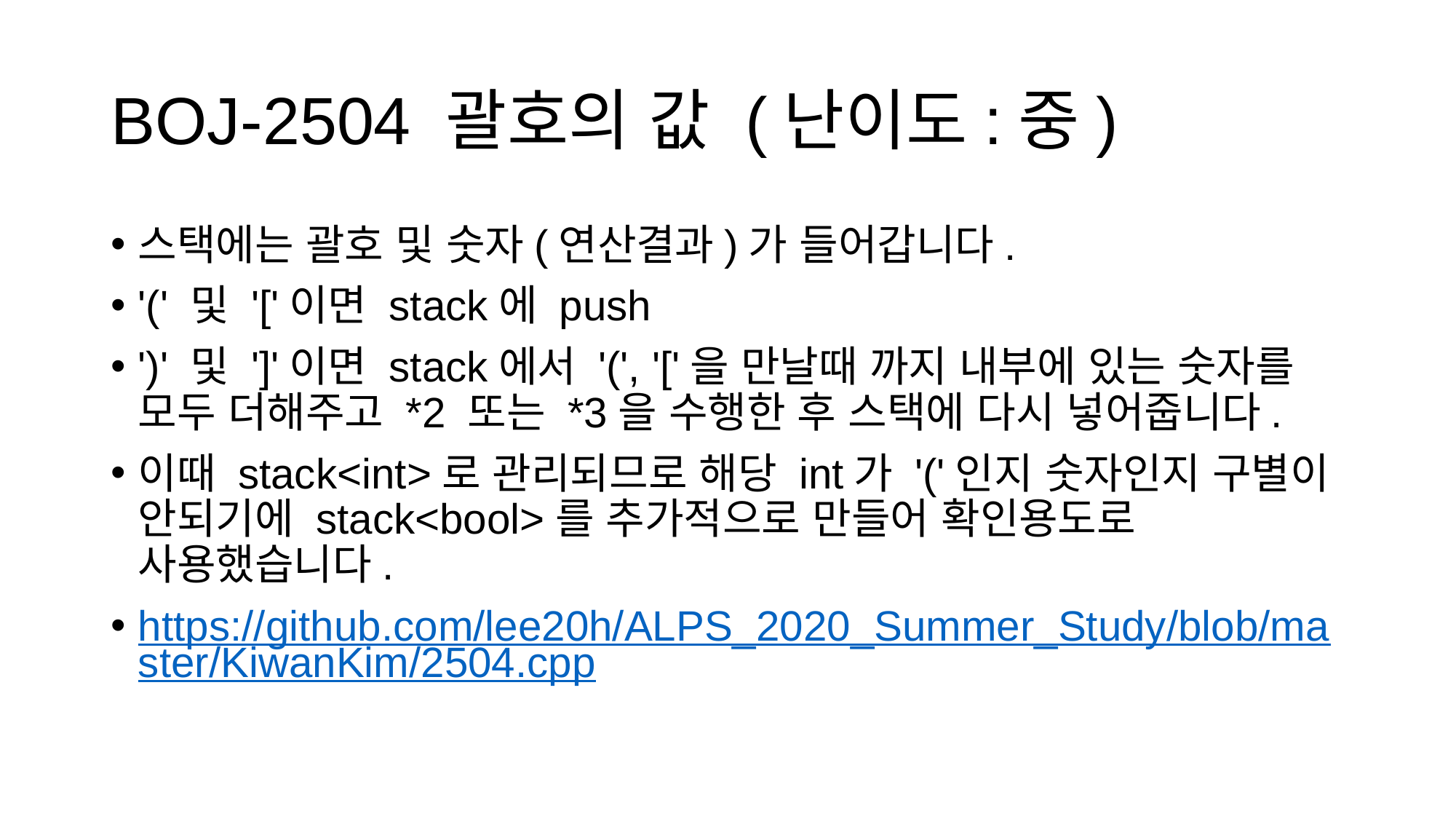

# BOJ-2504 괄호의 값 (난이도:중)
스택에는 괄호 및 숫자(연산결과)가 들어갑니다.
'(' 및 '['이면 stack에 push
')' 및 ']'이면 stack에서 '(', '['을 만날때 까지 내부에 있는 숫자를 모두 더해주고 *2 또는 *3을 수행한 후 스택에 다시 넣어줍니다.
이때 stack<int>로 관리되므로 해당 int가 '('인지 숫자인지 구별이 안되기에 stack<bool>를 추가적으로 만들어 확인용도로 사용했습니다.
https://github.com/lee20h/ALPS_2020_Summer_Study/blob/master/KiwanKim/2504.cpp